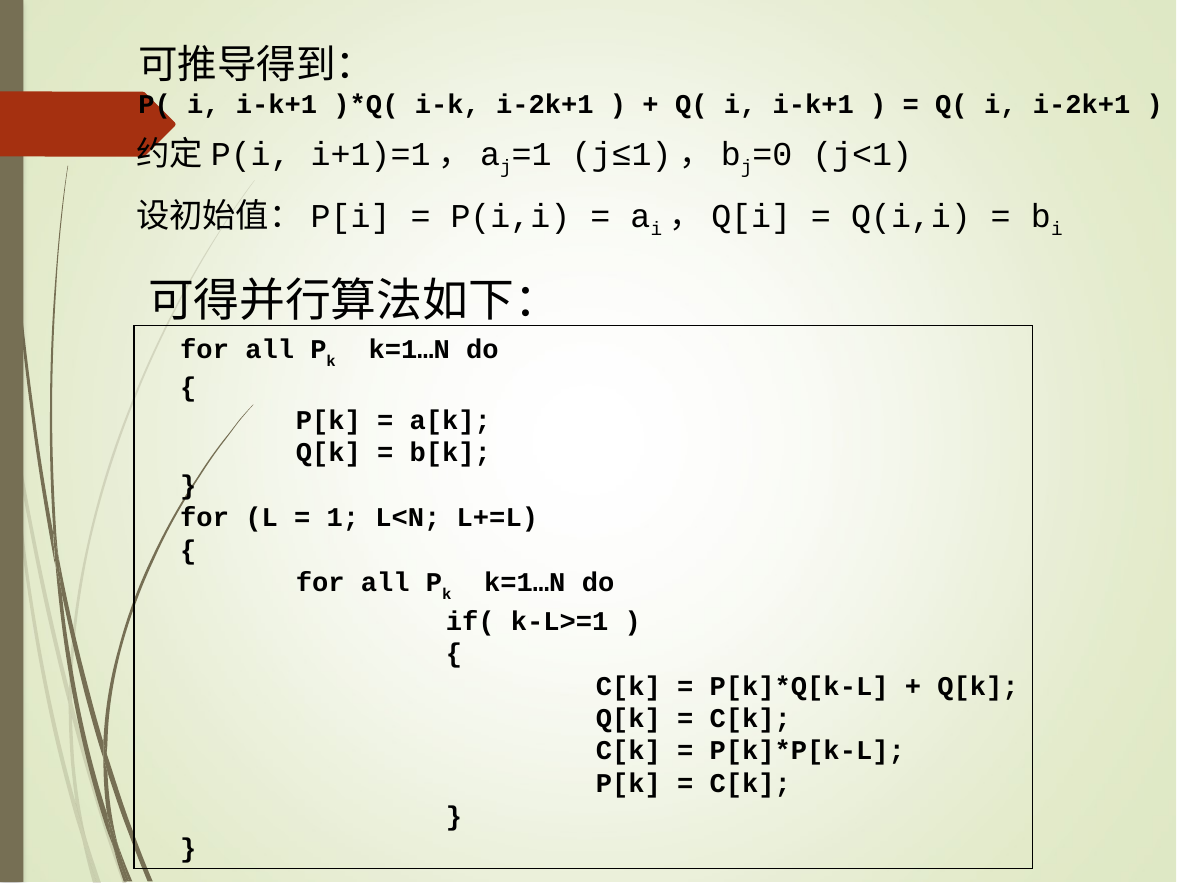

可推导得到：
P( i, i-k+1 )*Q( i-k, i-2k+1 ) + Q( i, i-k+1 ) = Q( i, i-2k+1 )
约定P(i, i+1)=1，aj=1 (j≤1)，bj=0 (j<1)
设初始值：P[i] = P(i,i) = ai，Q[i] = Q(i,i) = bi
可得并行算法如下：
for all Pk  k=1…N do
{
	P[k] = a[k];
	Q[k] = b[k];
}
for (L = 1; L<N; L+=L)
{
	for all Pk  k=1…N do
		if( k-L>=1 )
		{
			C[k] = P[k]*Q[k-L] + Q[k];
			Q[k] = C[k];
			C[k] = P[k]*P[k-L];
			P[k] = C[k];
		}
}